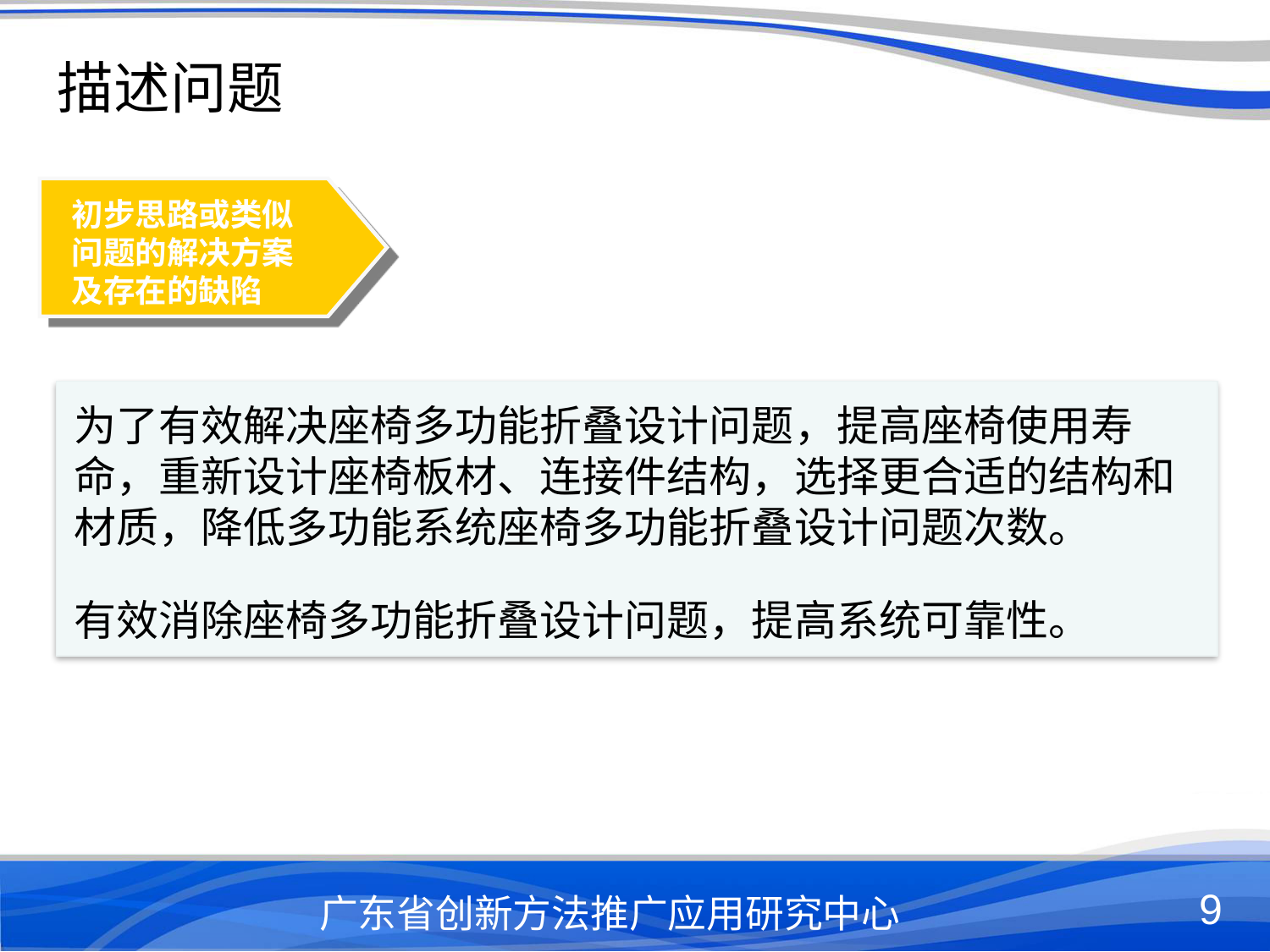

描述问题

初步思路或类似问题的解决方案及存在的缺陷
为了有效解决座椅多功能折叠设计问题，提高座椅使用寿命，重新设计座椅板材、连接件结构，选择更合适的结构和材质，降低多功能系统座椅多功能折叠设计问题次数。

有效消除座椅多功能折叠设计问题，提高系统可靠性。
广东省创新方法推广应用研究中心
9